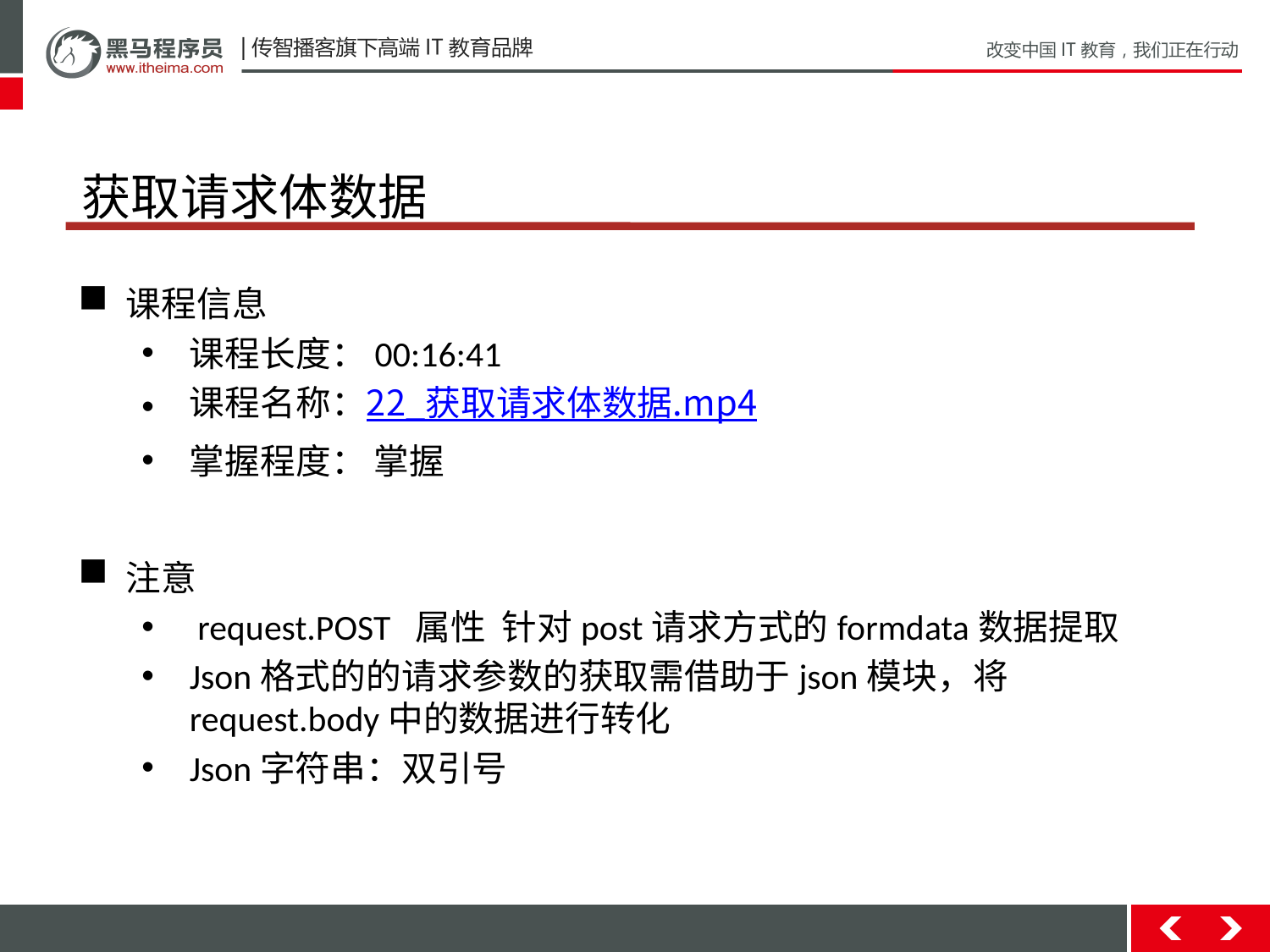

# 获取请求体数据

课程信息
课程长度：00:16:41
课程名称：22_获取请求体数据.mp4
掌握程度： 掌握

注意
 request.POST  属性  针对post请求方式的formdata数据提取
Json格式的的请求参数的获取需借助于json模块，将request.body中的数据进行转化
Json字符串：双引号